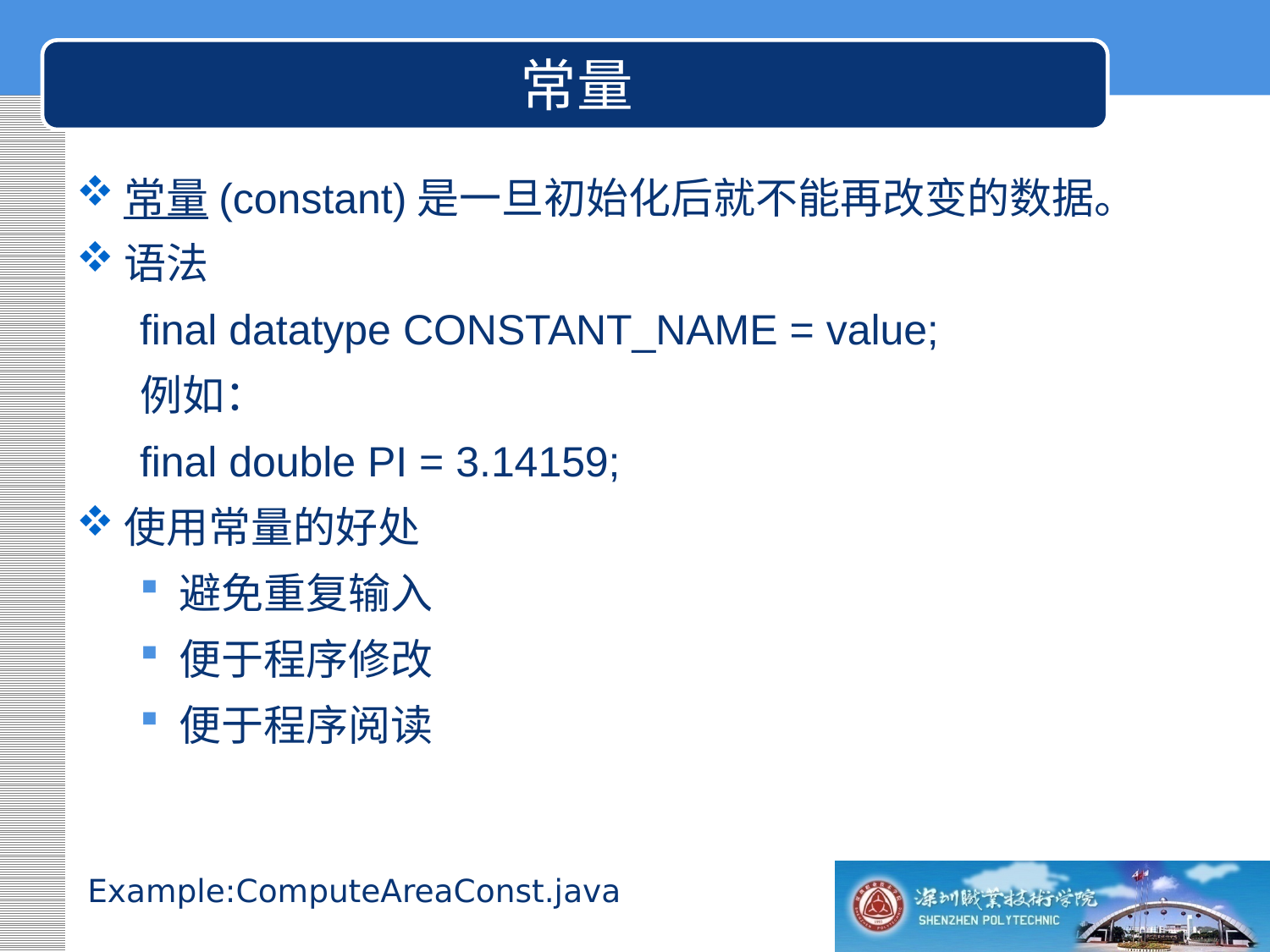

常量
常量(constant)是一旦初始化后就不能再改变的数据。
语法
final datatype CONSTANT_NAME = value;
例如：
final double PI = 3.14159;
使用常量的好处
避免重复输入
便于程序修改
便于程序阅读
Example:ComputeAreaConst.java